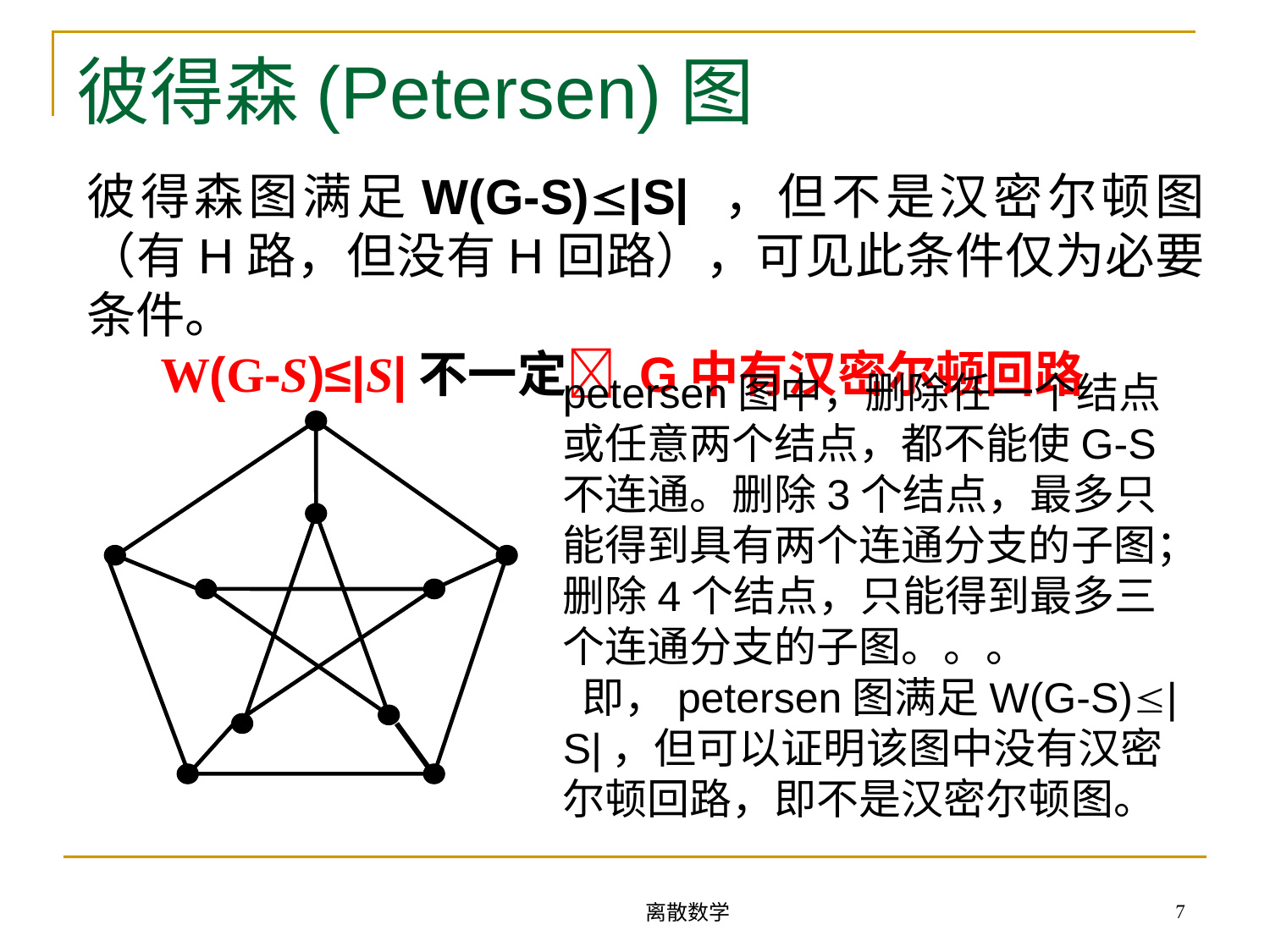

# 彼得森(Petersen)图
彼得森图满足W(G-S)≤|S| ，但不是汉密尔顿图（有H路，但没有H回路），可见此条件仅为必要条件。
      W(G-S)≤|S|不一定⇒ G中有汉密尔顿回路
petersen图中，删除任一个结点或任意两个结点，都不能使G-S不连通。删除3个结点，最多只能得到具有两个连通分支的子图；删除4个结点，只能得到最多三个连通分支的子图。。。
 即，petersen图满足W(G-S)≤|S|，但可以证明该图中没有汉密尔顿回路，即不是汉密尔顿图。

离散数学
7